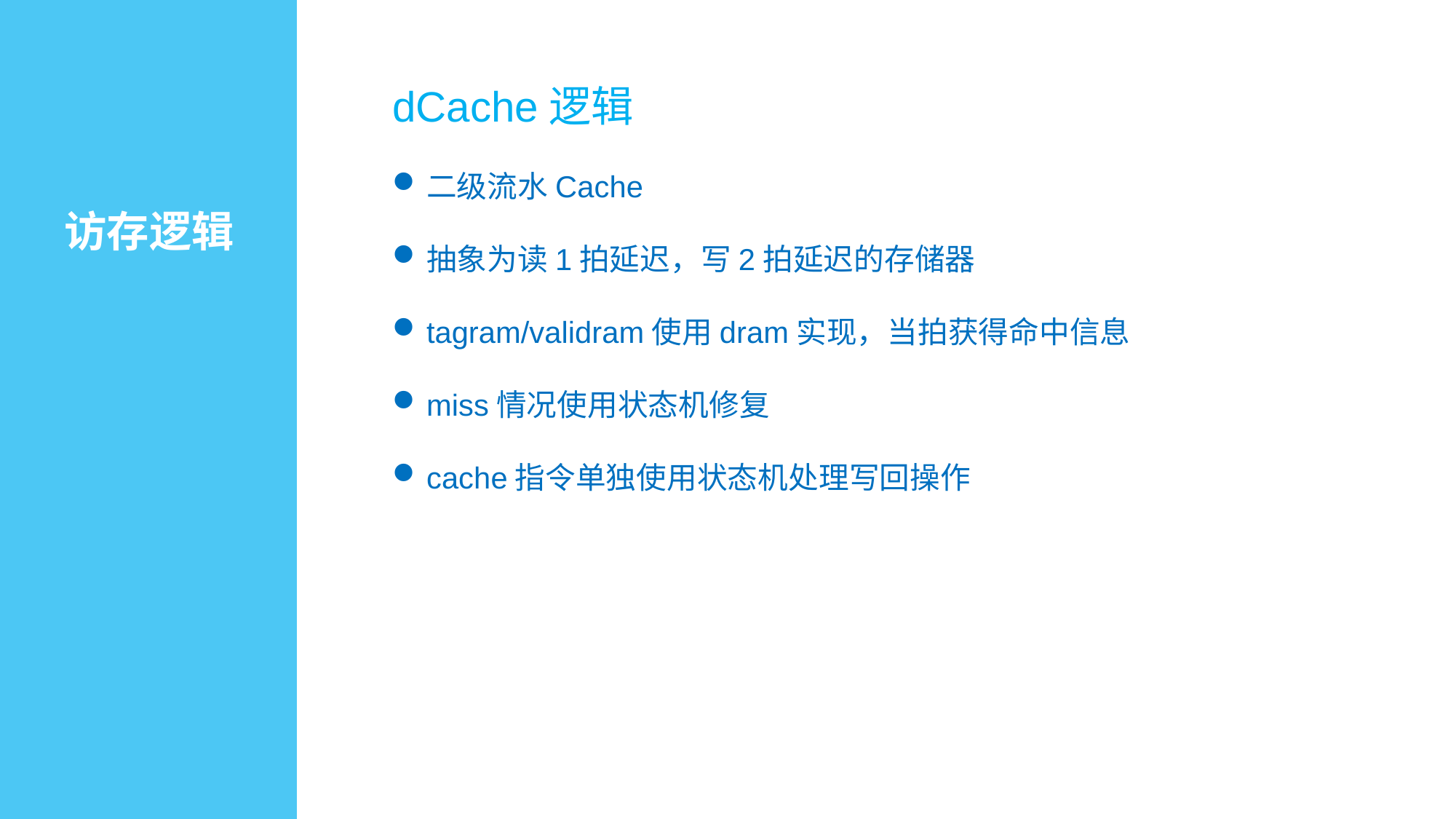

dCache逻辑
二级流水Cache
抽象为读1拍延迟，写2拍延迟的存储器
tagram/validram使用dram实现，当拍获得命中信息
miss情况使用状态机修复
cache指令单独使用状态机处理写回操作
访存逻辑